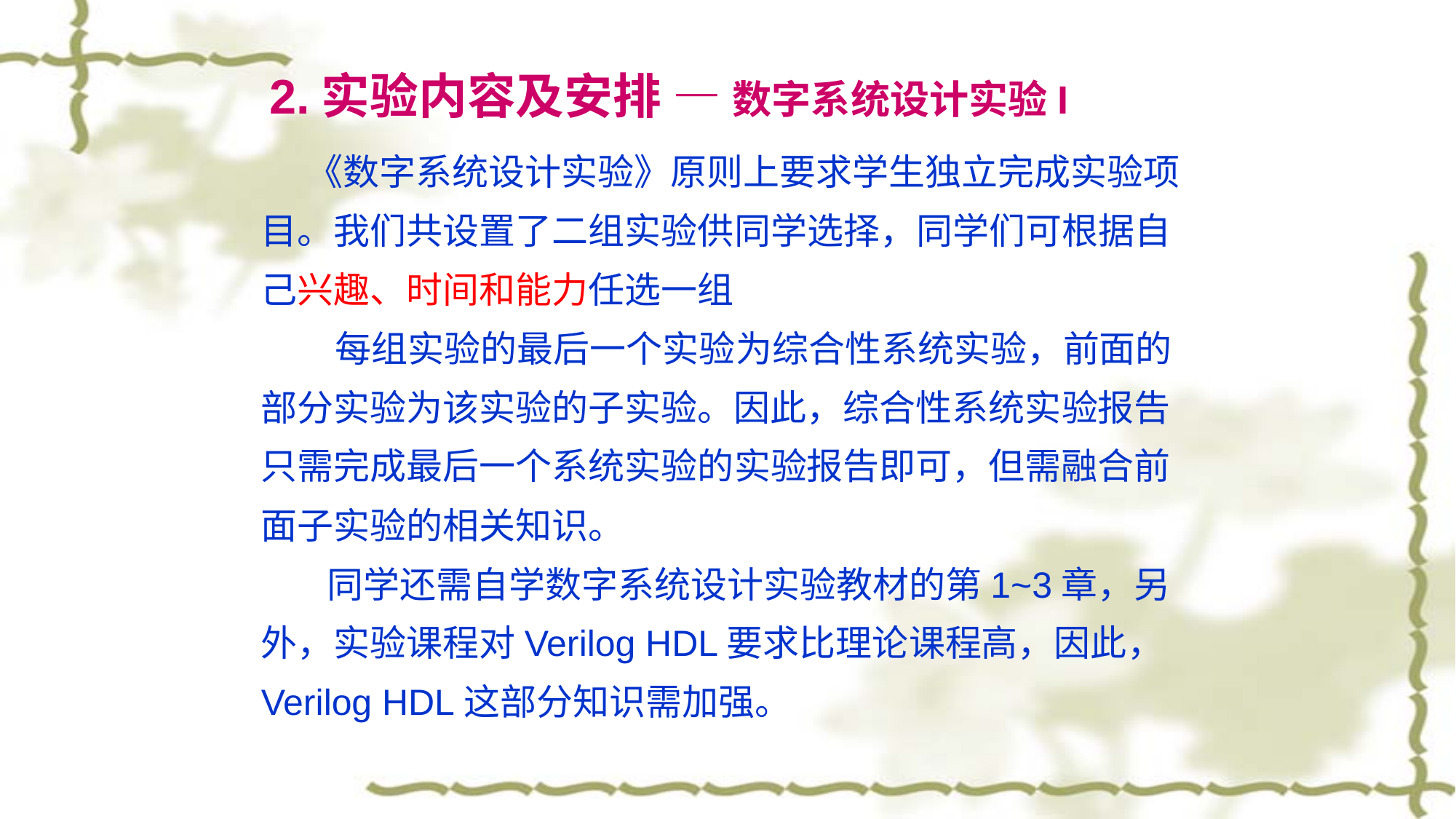

2.实验内容及安排 — 数字系统设计实验I
     《数字系统设计实验》原则上要求学生独立完成实验项目。我们共设置了二组实验供同学选择，同学们可根据自己兴趣、时间和能力任选一组
        每组实验的最后一个实验为综合性系统实验，前面的部分实验为该实验的子实验。因此，综合性系统实验报告只需完成最后一个系统实验的实验报告即可，但需融合前面子实验的相关知识。
       同学还需自学数字系统设计实验教材的第1~3章，另外，实验课程对Verilog HDL要求比理论课程高，因此， Verilog HDL这部分知识需加强。